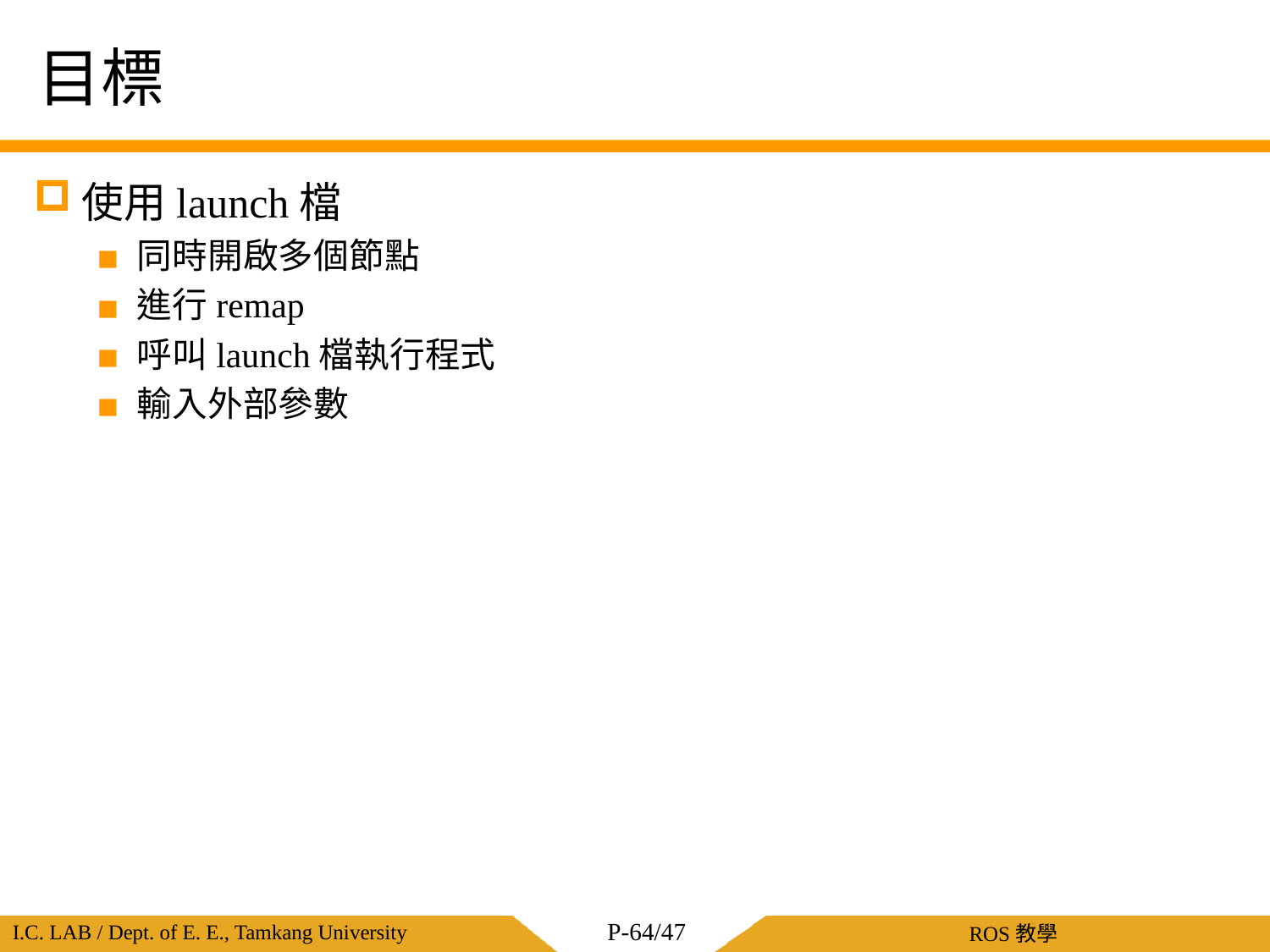

# 目標
使用launch檔
同時開啟多個節點
進行remap
呼叫launch檔執行程式
輸入外部參數